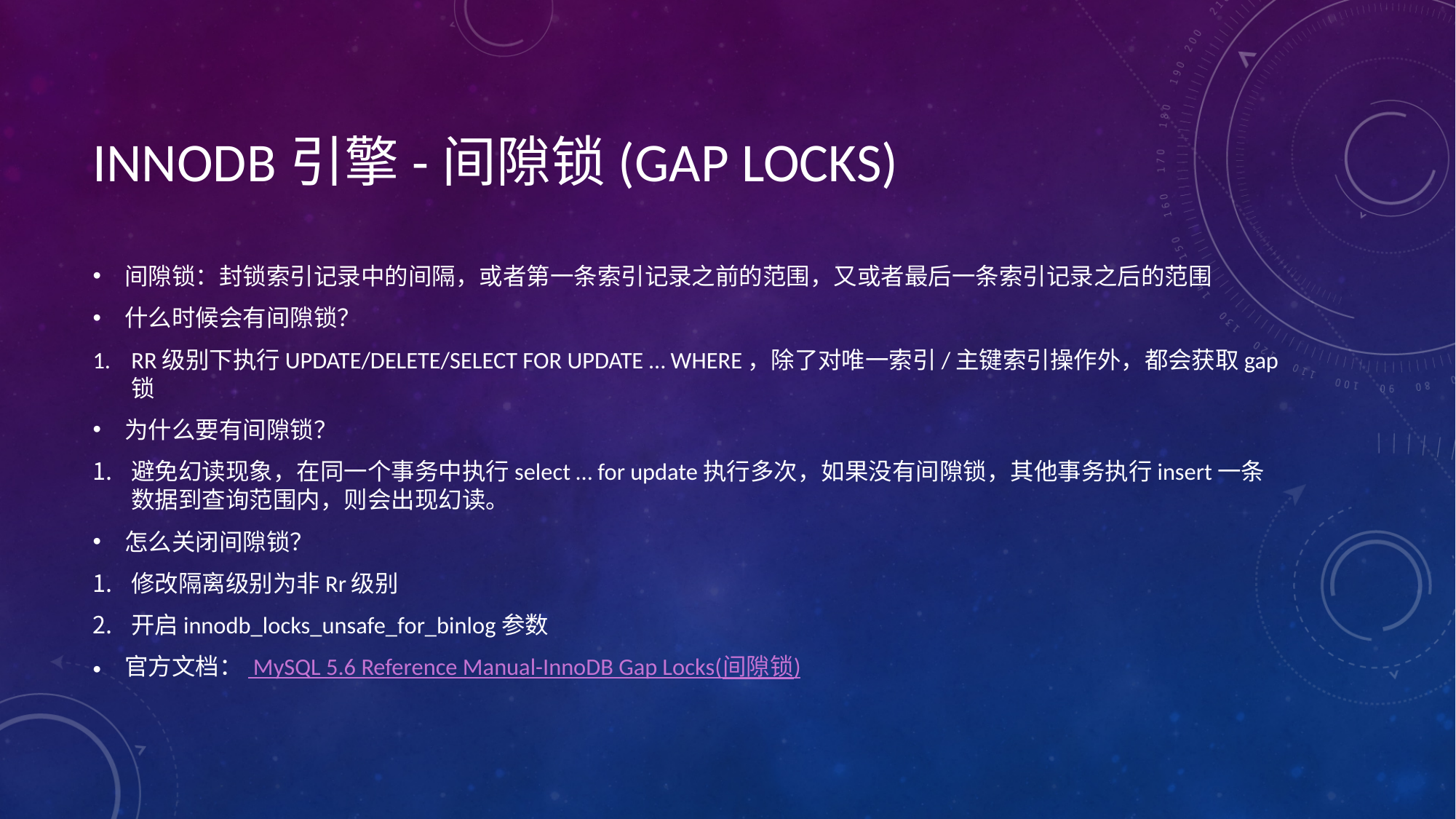

# Innodb引擎-间隙锁(Gap Locks)
间隙锁：封锁索引记录中的间隔，或者第一条索引记录之前的范围，又或者最后一条索引记录之后的范围
什么时候会有间隙锁？
RR级别下执行UPDATE/DELETE/SELECT FOR UPDATE … WHERE，除了对唯一索引/主键索引操作外，都会获取gap锁
为什么要有间隙锁？
避免幻读现象，在同一个事务中执行select … for update执行多次，如果没有间隙锁，其他事务执行insert一条数据到查询范围内，则会出现幻读。
怎么关闭间隙锁？
修改隔离级别为非Rr级别
开启innodb_locks_unsafe_for_binlog参数
官方文档： MySQL 5.6 Reference Manual-InnoDB Gap Locks(间隙锁)